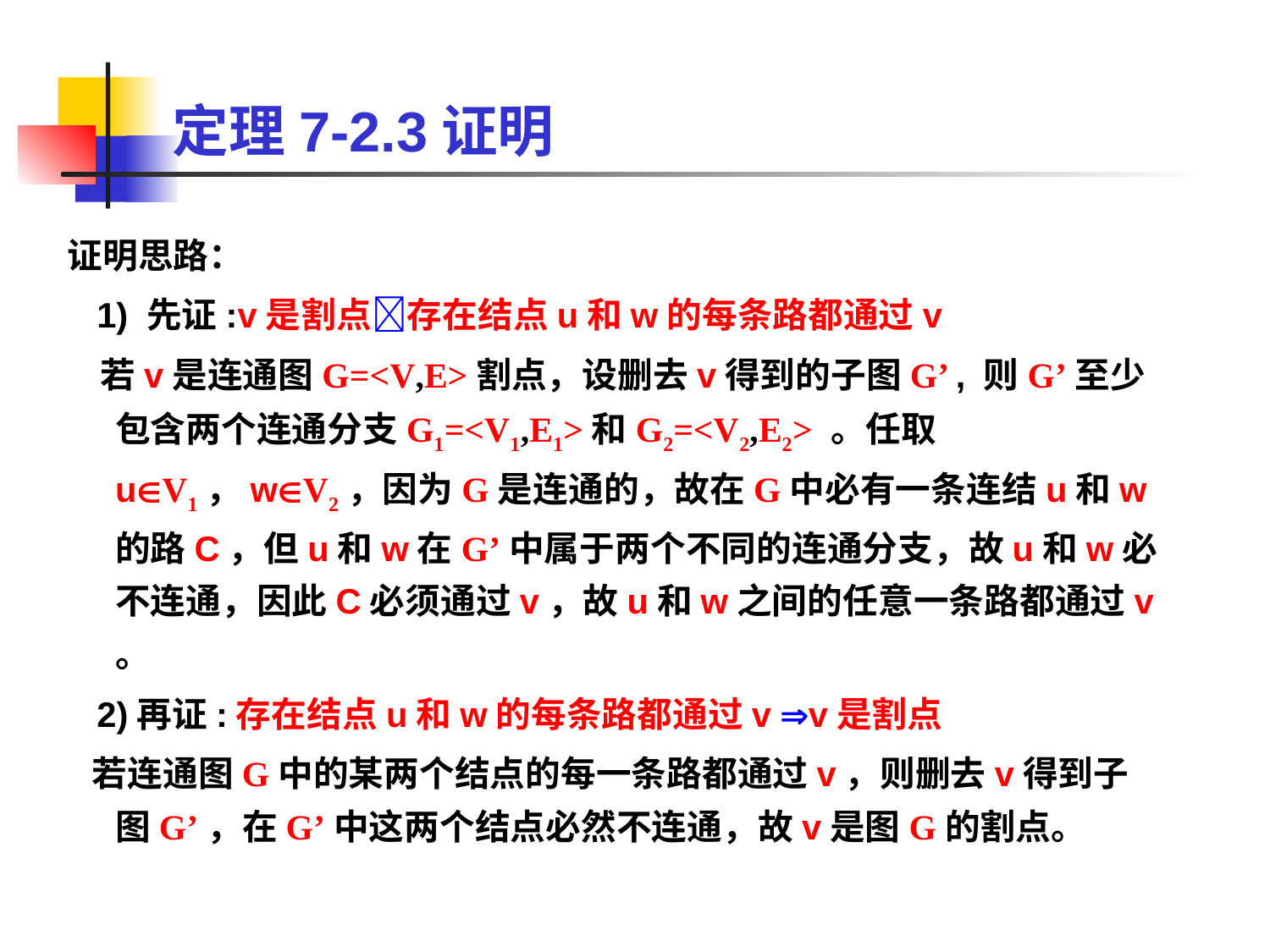

# 定理7-2.3证明
证明思路：
   1) 先证:v是割点⇒存在结点u和w的每条路都通过v
   若v是连通图G=<V,E>割点，设删去v得到的子图G’ , 则G’至少包含两个连通分支G1=<V1,E1>和G2=<V2,E2> 。任取u∈V1，w∈V2，因为G是连通的，故在G中必有一条连结u和w的路C，但u和w在G’中属于两个不同的连通分支，故u和w必不连通，因此C必须通过v，故u和w之间的任意一条路都通过v 。
   2)再证:存在结点u和w的每条路都通过v ⇒v是割点
  若连通图G中的某两个结点的每一条路都通过v，则删去v得到子图G’，在G’中这两个结点必然不连通，故v是图G的割点。
50